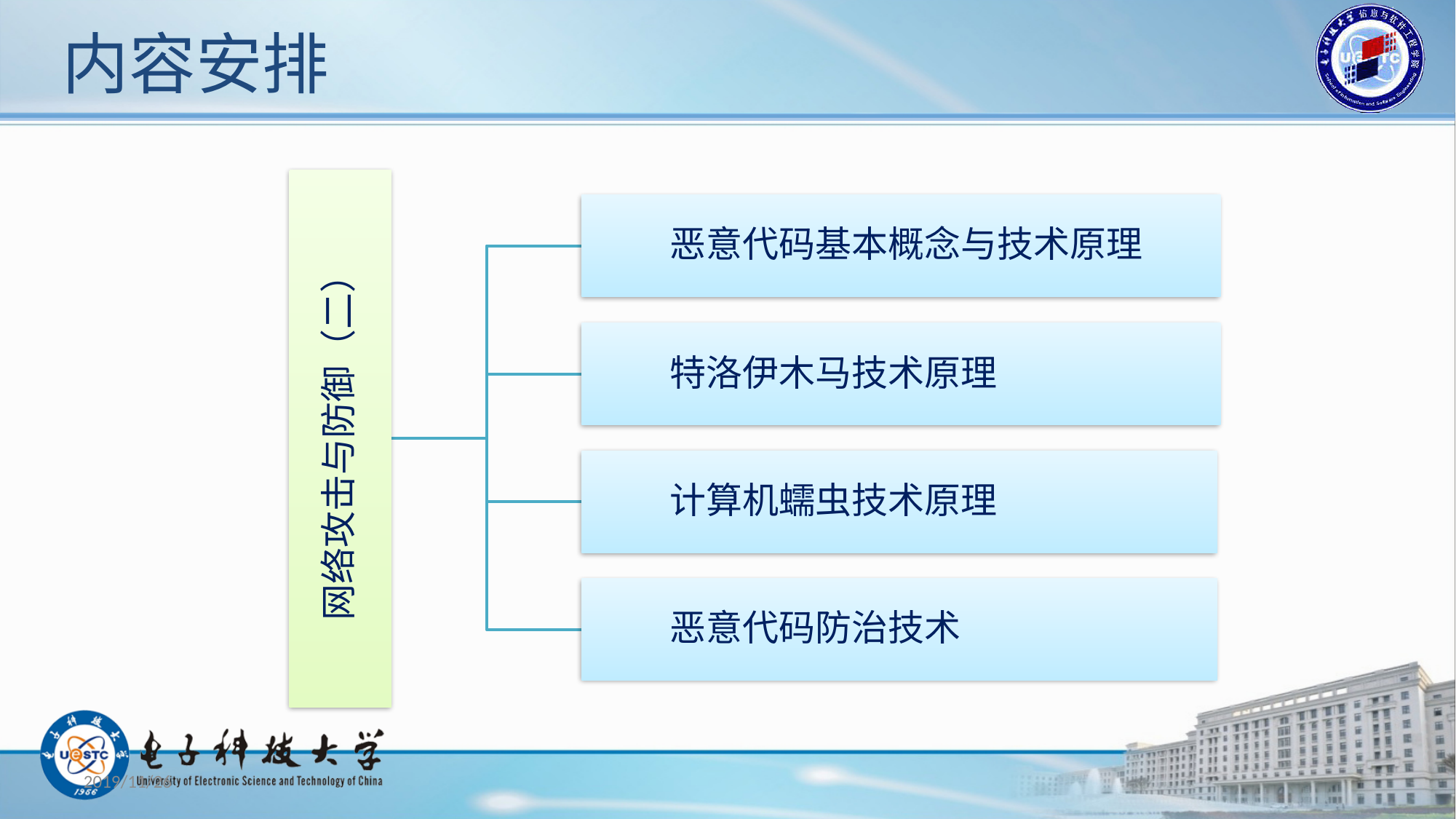

# 内容安排

网络攻击与防御（二）
恶意代码基本概念与技术原理
特洛伊木马技术原理
计算机蠕虫技术原理
恶意代码防治技术
2019/11/26